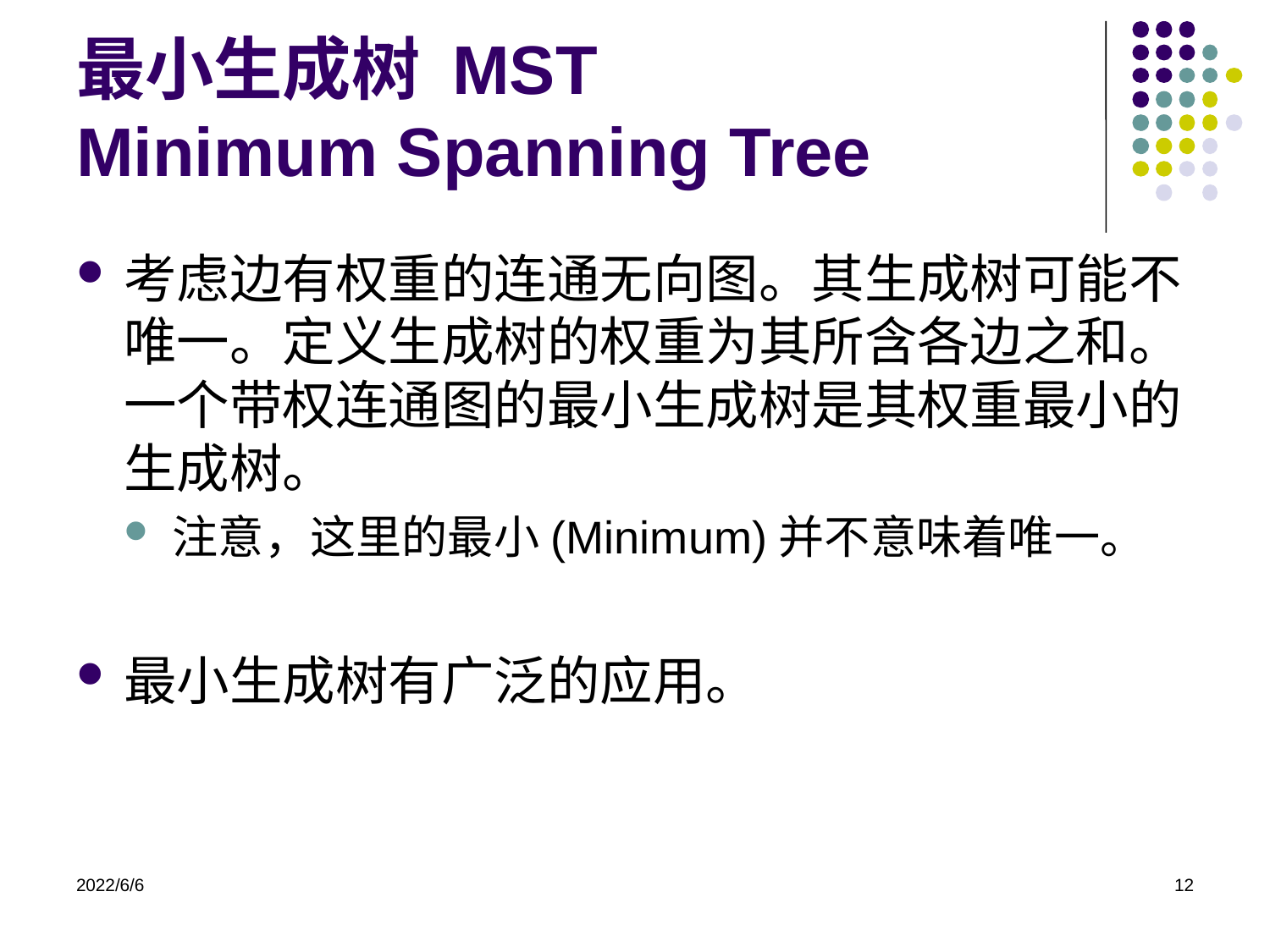

# 最小生成树 MST Minimum Spanning Tree
考虑边有权重的连通无向图。其生成树可能不唯一。定义生成树的权重为其所含各边之和。一个带权连通图的最小生成树是其权重最小的生成树。
注意，这里的最小(Minimum)并不意味着唯一。

最小生成树有广泛的应用。
2022/6/6
12